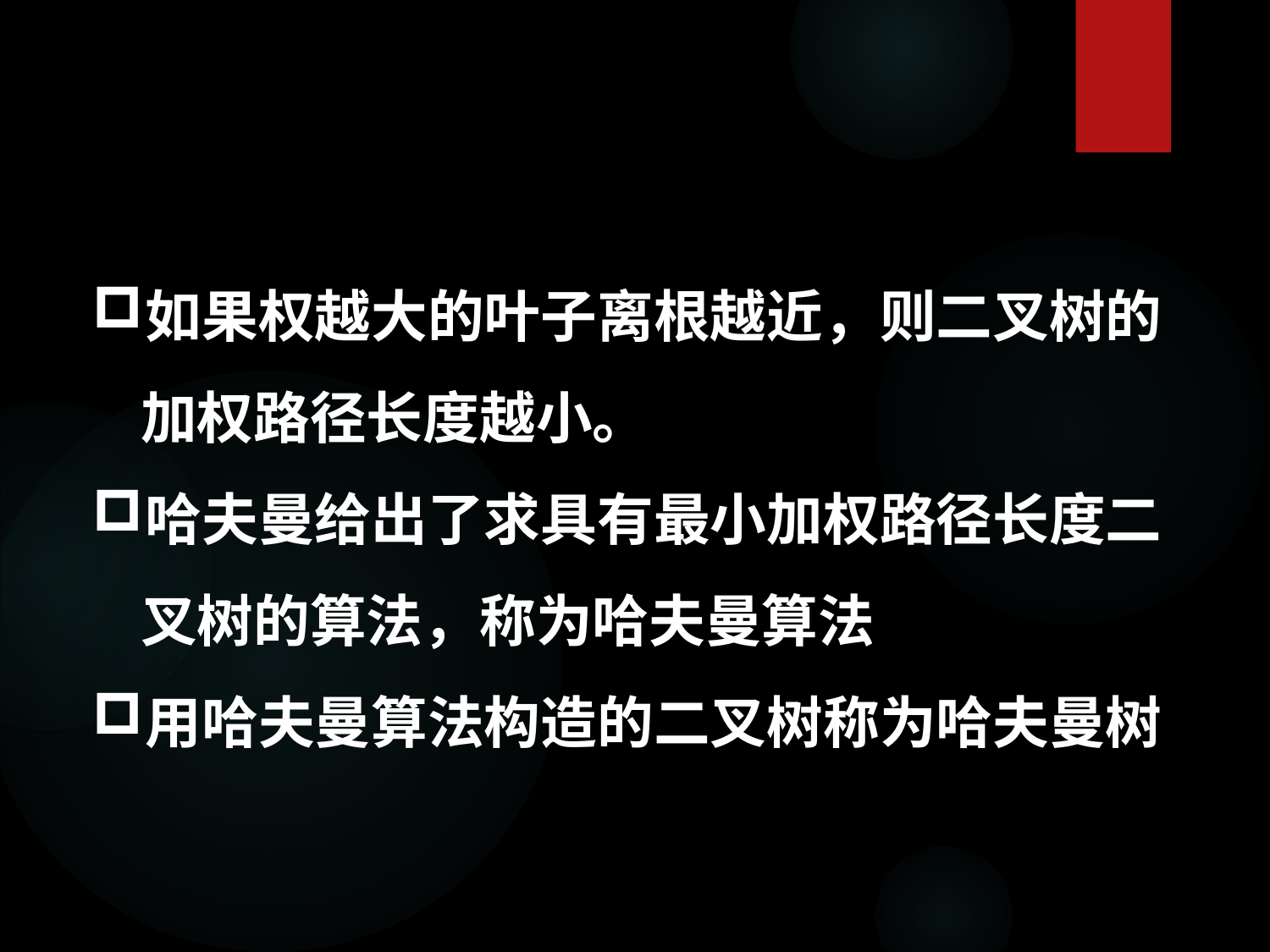

如果权越大的叶子离根越近，则二叉树的加权路径长度越小。
哈夫曼给出了求具有最小加权路径长度二叉树的算法，称为哈夫曼算法
用哈夫曼算法构造的二叉树称为哈夫曼树